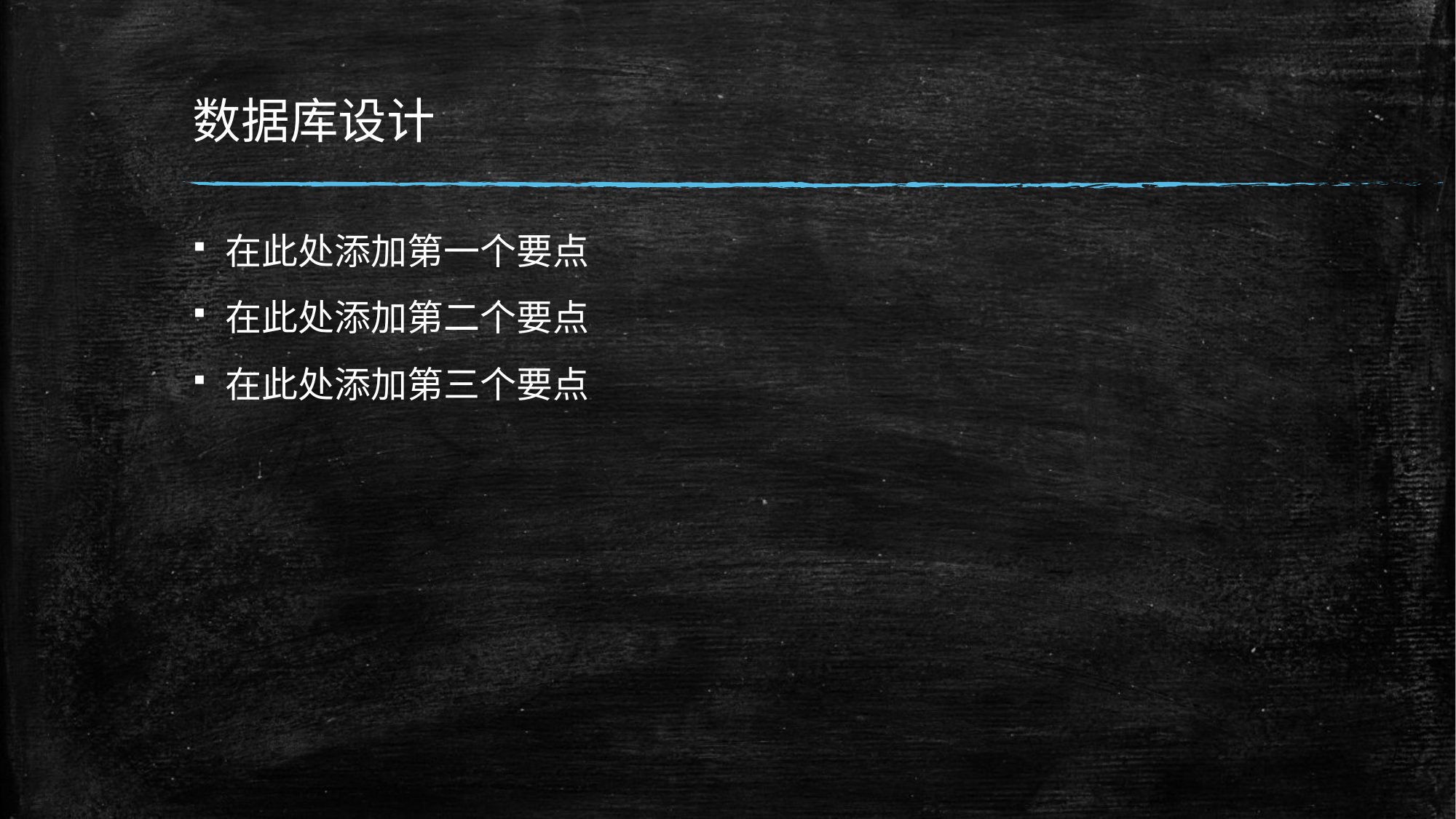

# 数据库设计
在此处添加第一个要点
在此处添加第二个要点
在此处添加第三个要点